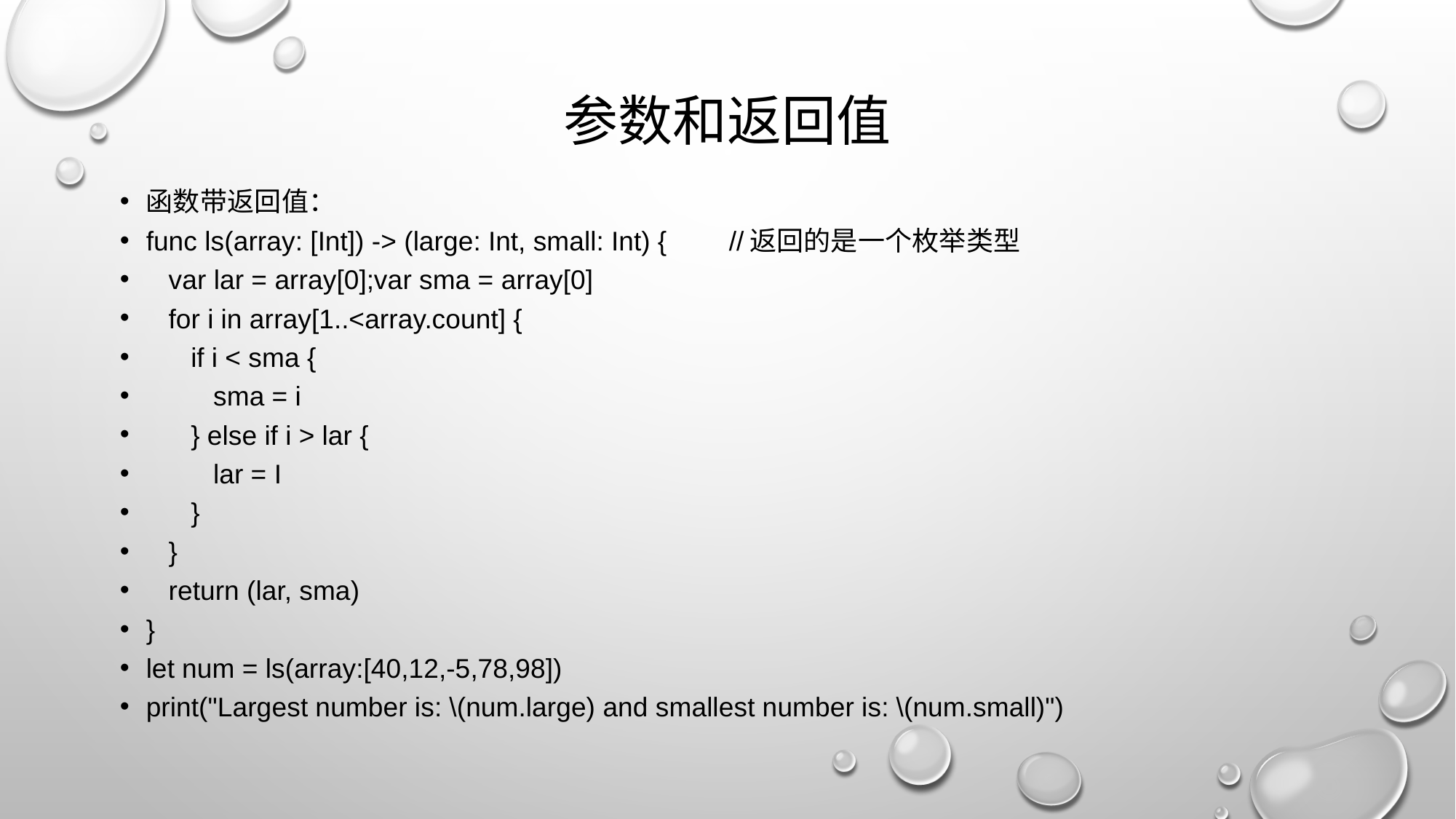

# 参数和返回值
函数带返回值：
func ls(array: [Int]) -> (large: Int, small: Int) {	//返回的是一个枚举类型
   var lar = array[0];var sma = array[0]
   for i in array[1..<array.count] {
      if i < sma {
         sma = i
      } else if i > lar {
         lar = I
      }
   }
   return (lar, sma)
}
let num = ls(array:[40,12,-5,78,98])
print("Largest number is: \(num.large) and smallest number is: \(num.small)")